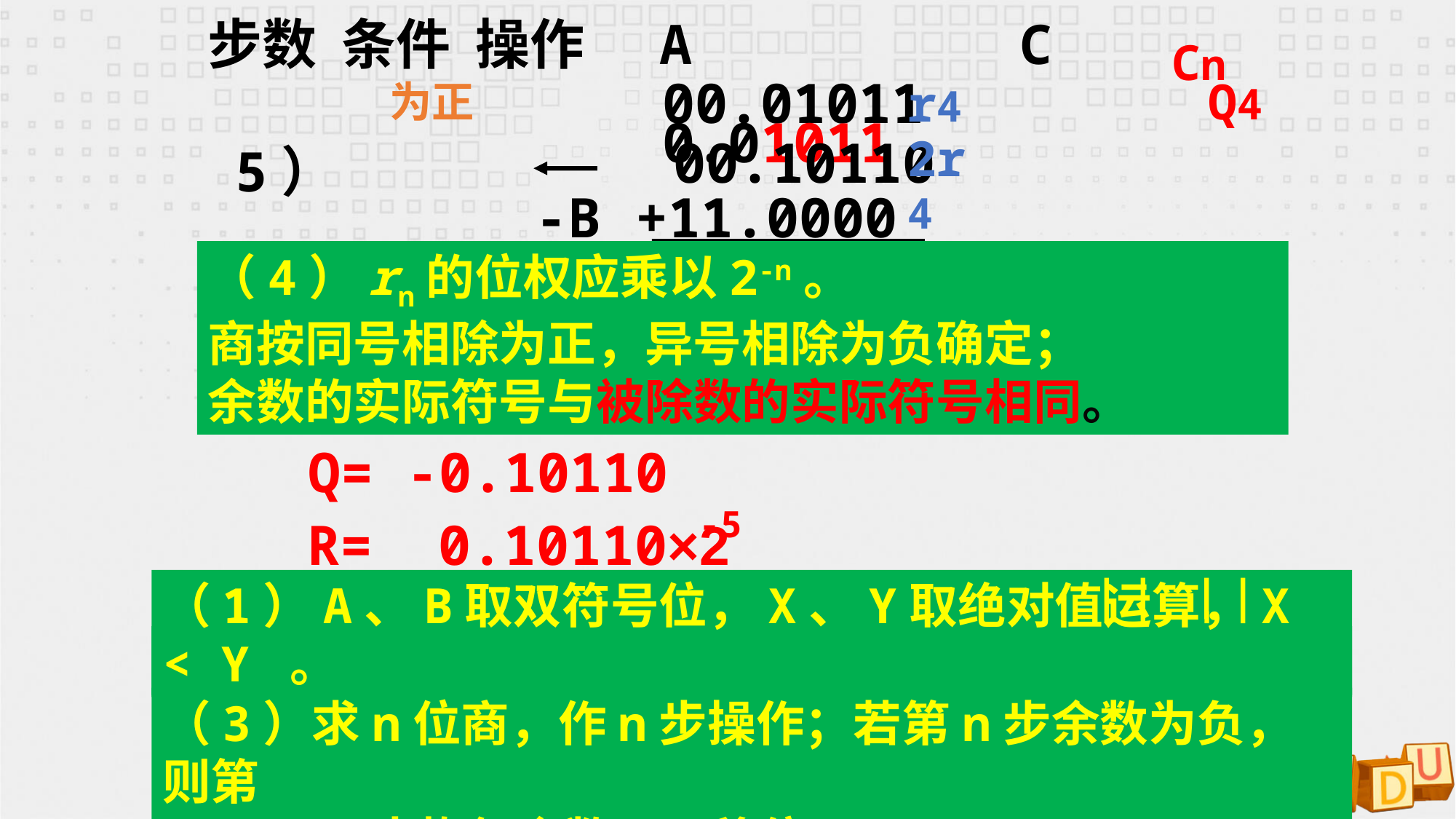

步数  条件  操作     A          C
Cn
r4
为正
00.01011     0.01011
Q4
  00.10110
2r4
5）

-B
+11.00001
11.10111
0.10110
为负

r5’
Q5
6）
+B
+00.11111
00.10110
r5
恢复余数

Q= -0.10110
-5
R=  0.10110×2
（4）rn的位权应乘以2-n。
商按同号相除为正，异号相除为负确定；
余数的实际符号与被除数的实际符号相同。
（1）A、B取双符号位，X、Y取绝对值运算，X < Y 。

（2）根据余数的正负决定商值及下一步操作。
（3）求n位商，作n步操作；若第n步余数为负，则第
　　n+1步恢复余数，不移位。